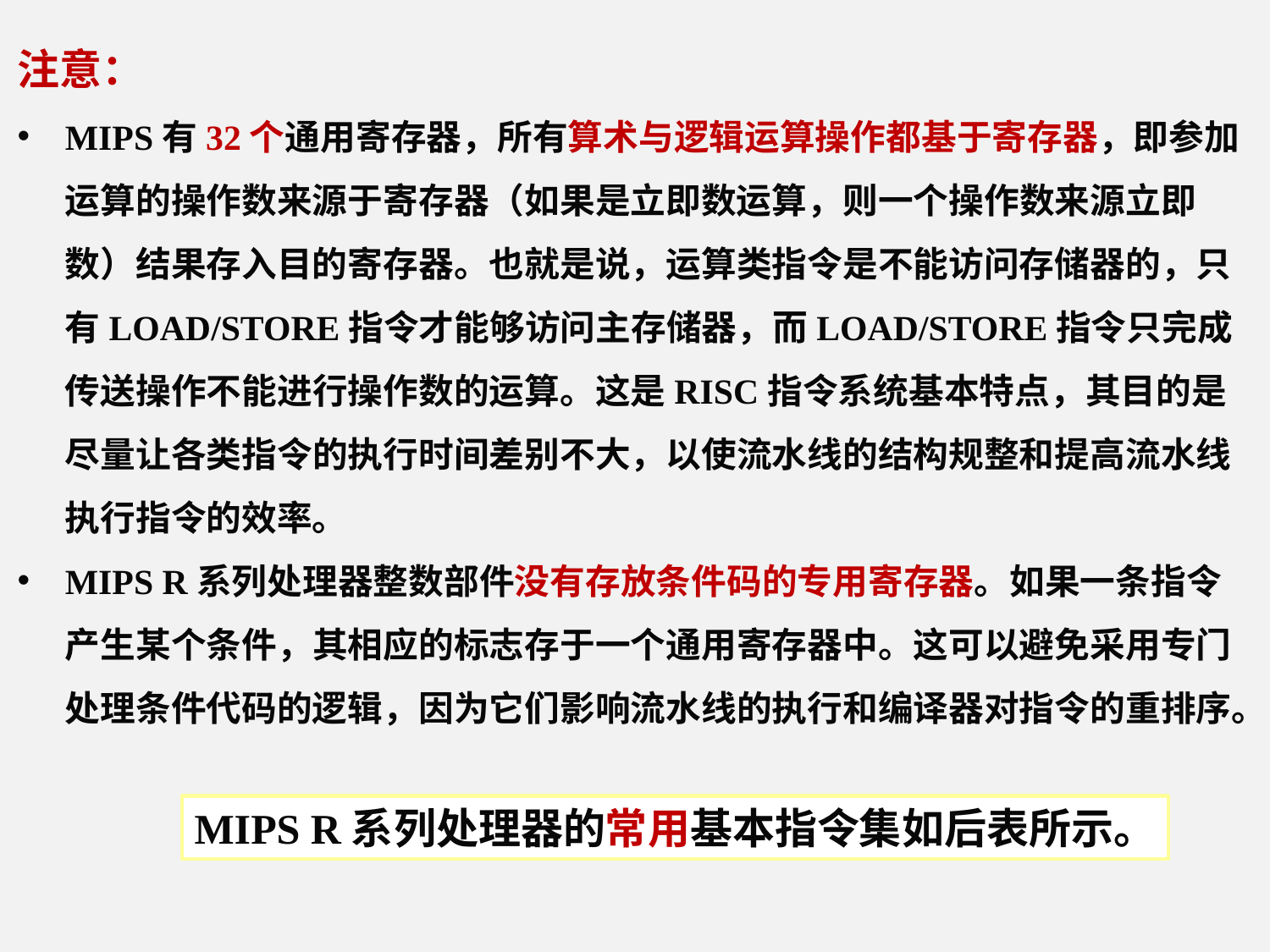

注意：
MIPS有32个通用寄存器，所有算术与逻辑运算操作都基于寄存器，即参加运算的操作数来源于寄存器（如果是立即数运算，则一个操作数来源立即数）结果存入目的寄存器。也就是说，运算类指令是不能访问存储器的，只有LOAD/STORE指令才能够访问主存储器，而LOAD/STORE指令只完成传送操作不能进行操作数的运算。这是RISC指令系统基本特点，其目的是尽量让各类指令的执行时间差别不大，以使流水线的结构规整和提高流水线执行指令的效率。
MIPS R系列处理器整数部件没有存放条件码的专用寄存器。如果一条指令产生某个条件，其相应的标志存于一个通用寄存器中。这可以避免采用专门处理条件代码的逻辑，因为它们影响流水线的执行和编译器对指令的重排序。
MIPS R系列处理器的常用基本指令集如后表所示。